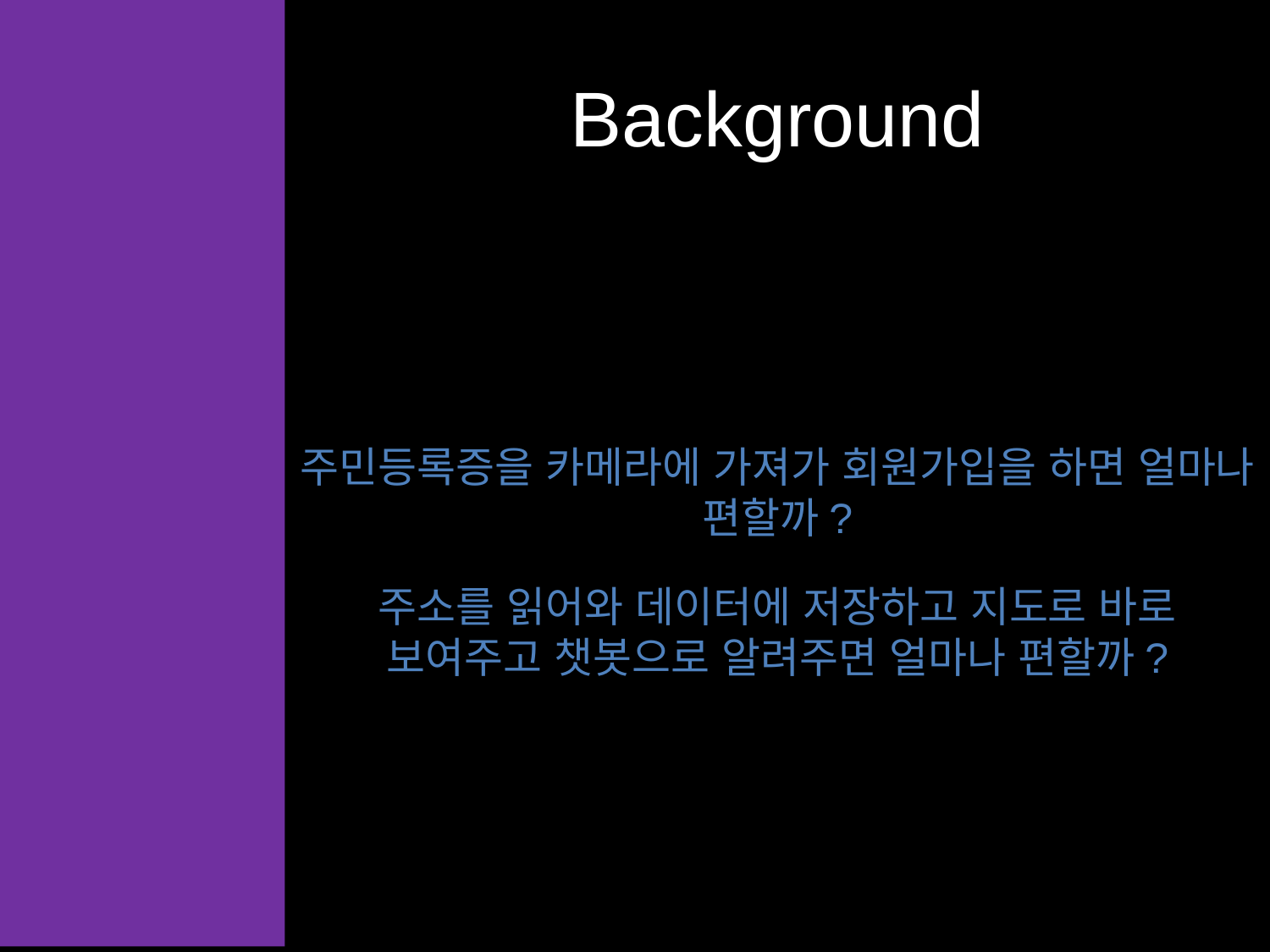

# Background

주민등록증을 카메라에 가져가 회원가입을 하면 얼마나 편할까?

주소를 읽어와 데이터에 저장하고 지도로 바로 보여주고 챗봇으로 알려주면 얼마나 편할까?